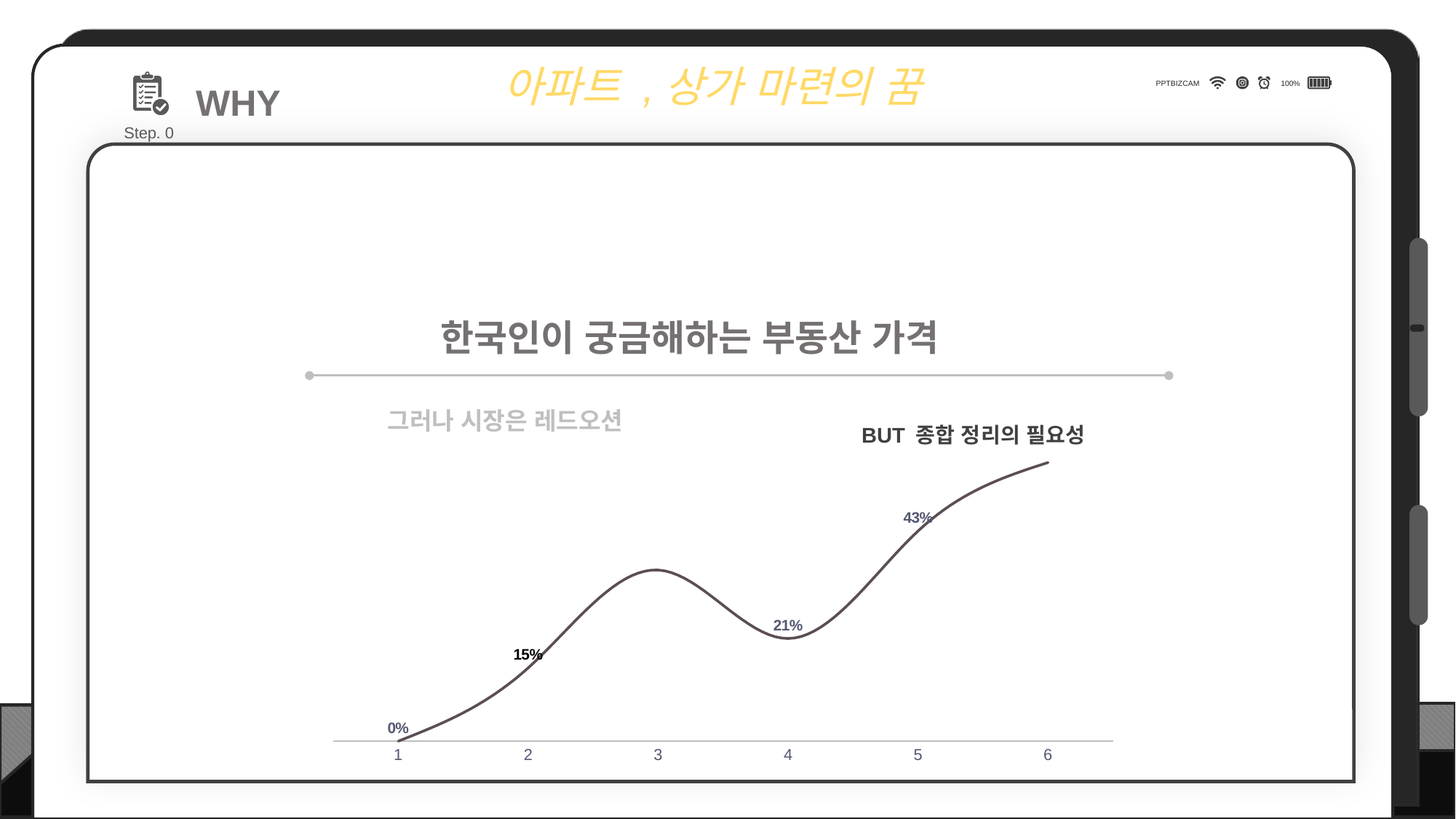

아파트 ,상가 마련의 꿈

PPTBIZCAM
100%

Step. 0
WHY

### Chart

| Category | 계열 1 |
|---|---|
| 1 | 0.0 |
| 2 | 0.15 |
| 3 | 0.35 |
| 4 | 0.21 |
| 5 | 0.43 |
| 6 | 0.57 |
한국인이 궁금해하는 부동산 가격
그러나 시장은 레드오션
BUT 종합 정리의 필요성
DON